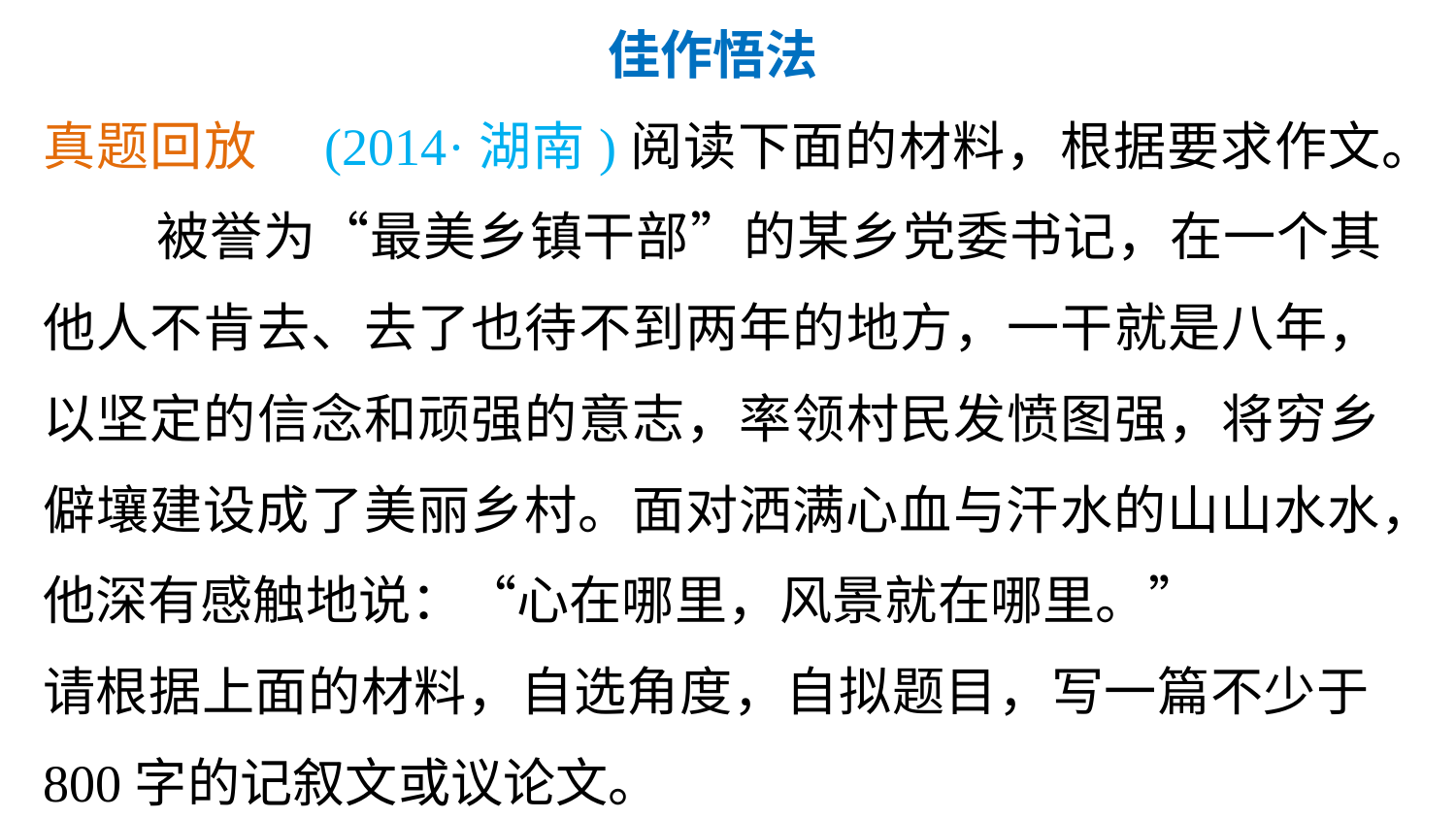

佳作悟法
真题回放　(2014·湖南)阅读下面的材料，根据要求作文。
        被誉为“最美乡镇干部”的某乡党委书记，在一个其他人不肯去、去了也待不到两年的地方，一干就是八年，以坚定的信念和顽强的意志，率领村民发愤图强，将穷乡僻壤建设成了美丽乡村。面对洒满心血与汗水的山山水水，他深有感触地说：“心在哪里，风景就在哪里。”
请根据上面的材料，自选角度，自拟题目，写一篇不少于800字的记叙文或议论文。